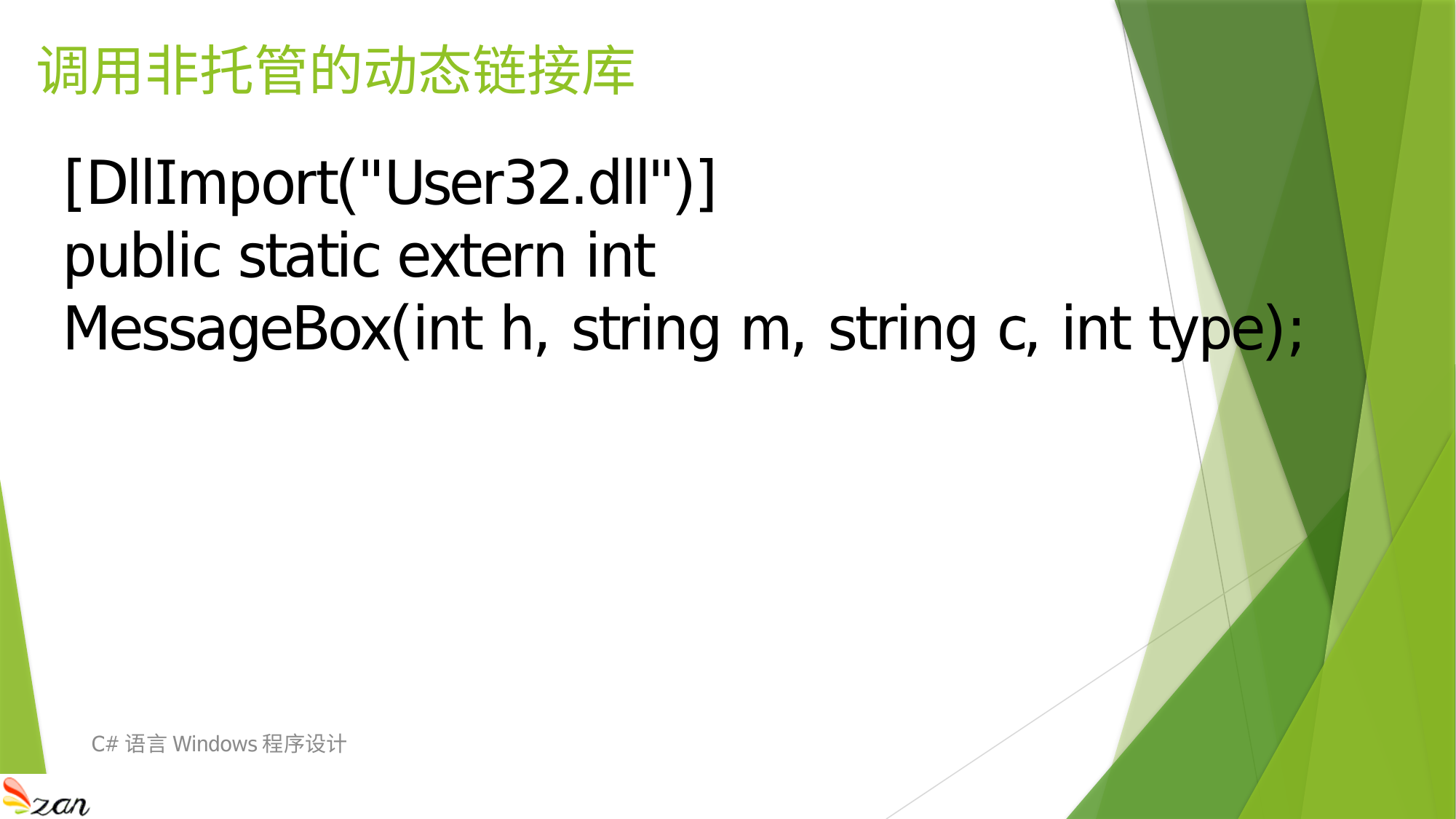

# 调用非托管的动态链接库
[DllImport("User32.dll")]
public static extern int
MessageBox(int h, string m, string c, int type);
C#语言Windows程序设计